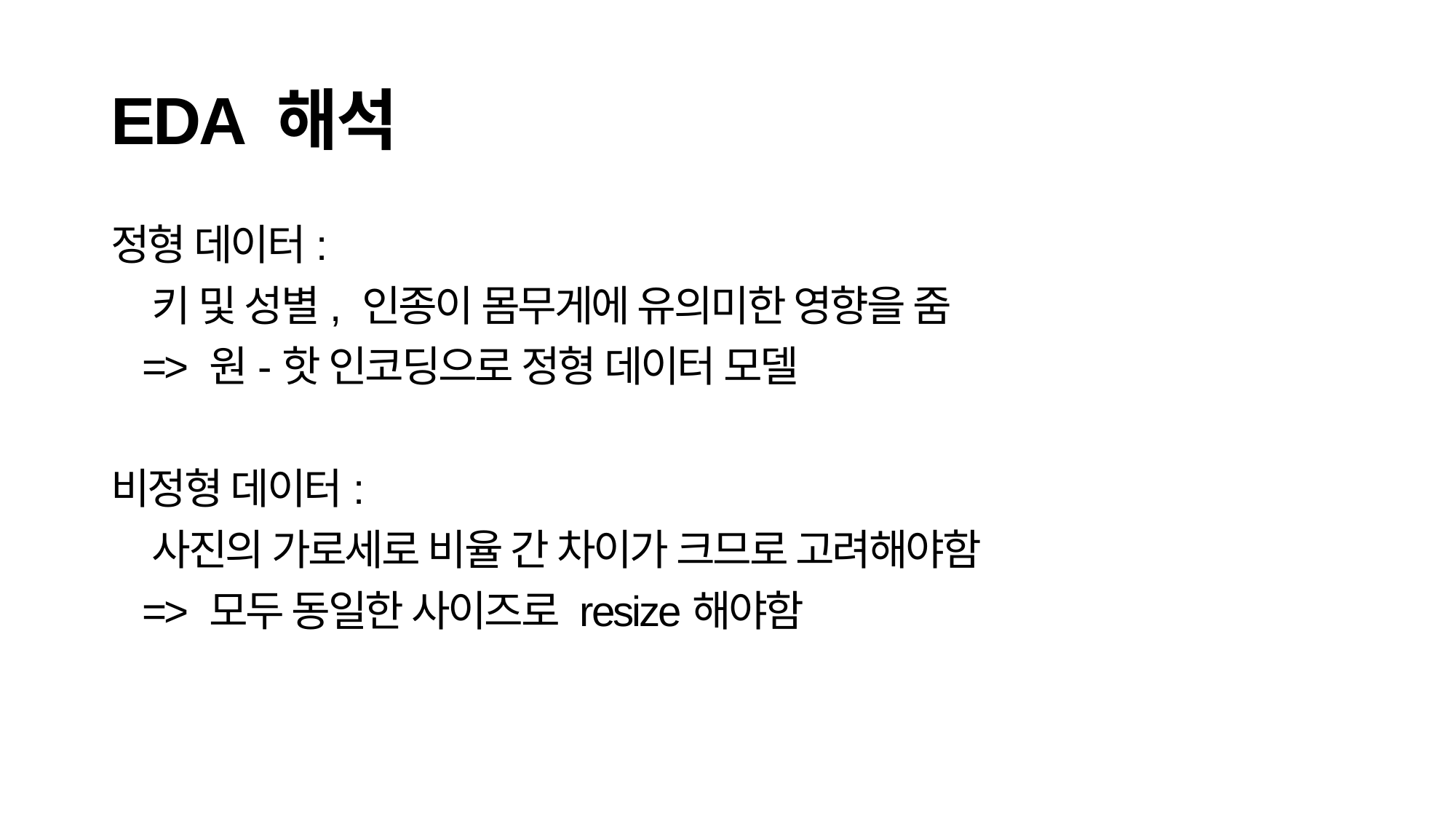

# EDA 해석
정형 데이터:
   키 및 성별, 인종이 몸무게에 유의미한 영향을 줌
   => 원-핫 인코딩으로 정형 데이터 모델

비정형 데이터:
   사진의 가로세로 비율 간 차이가 크므로 고려해야함
   => 모두 동일한 사이즈로 resize해야함